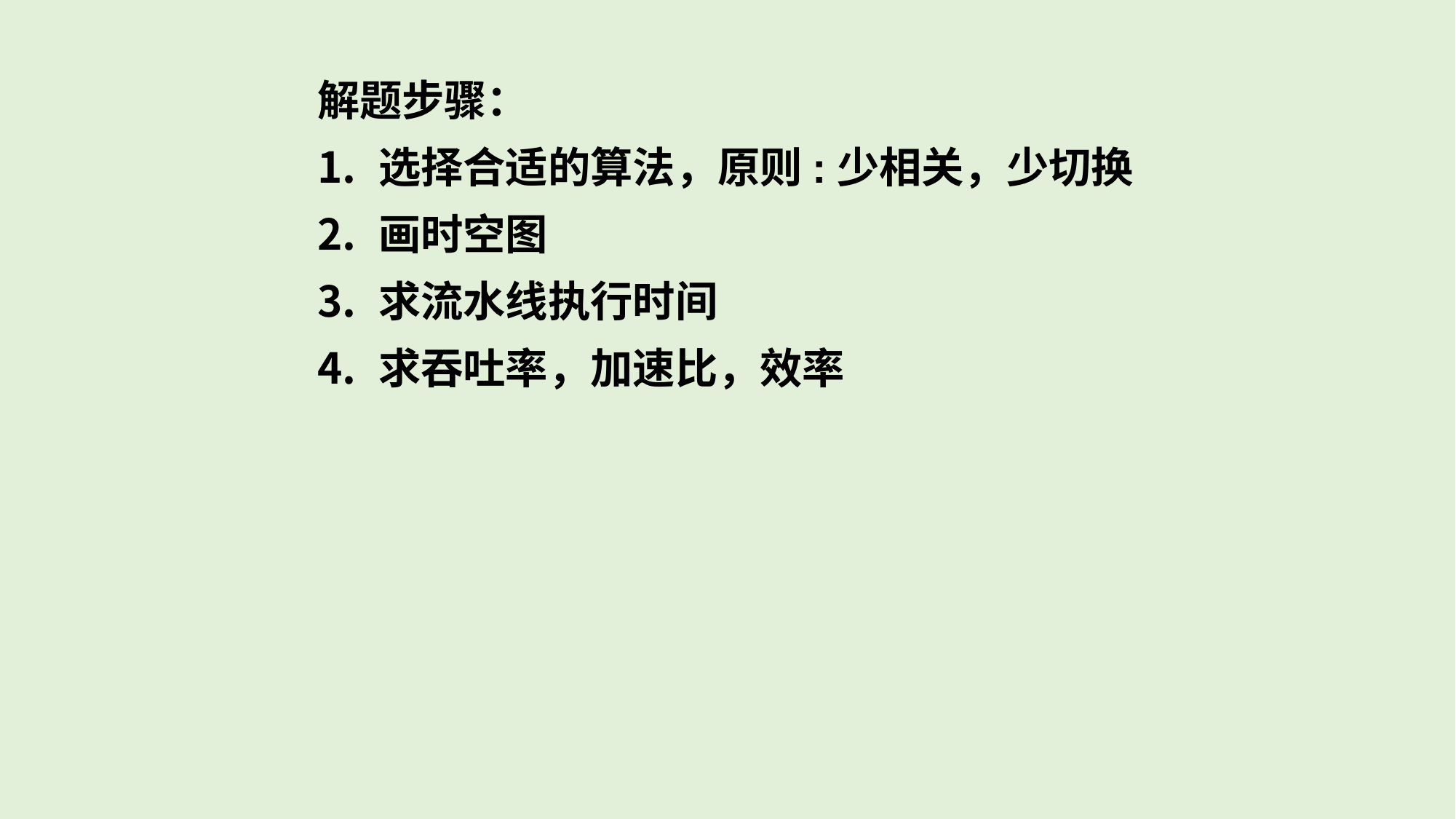

解题步骤：
选择合适的算法，原则:少相关，少切换
画时空图
求流水线执行时间
求吞吐率，加速比，效率